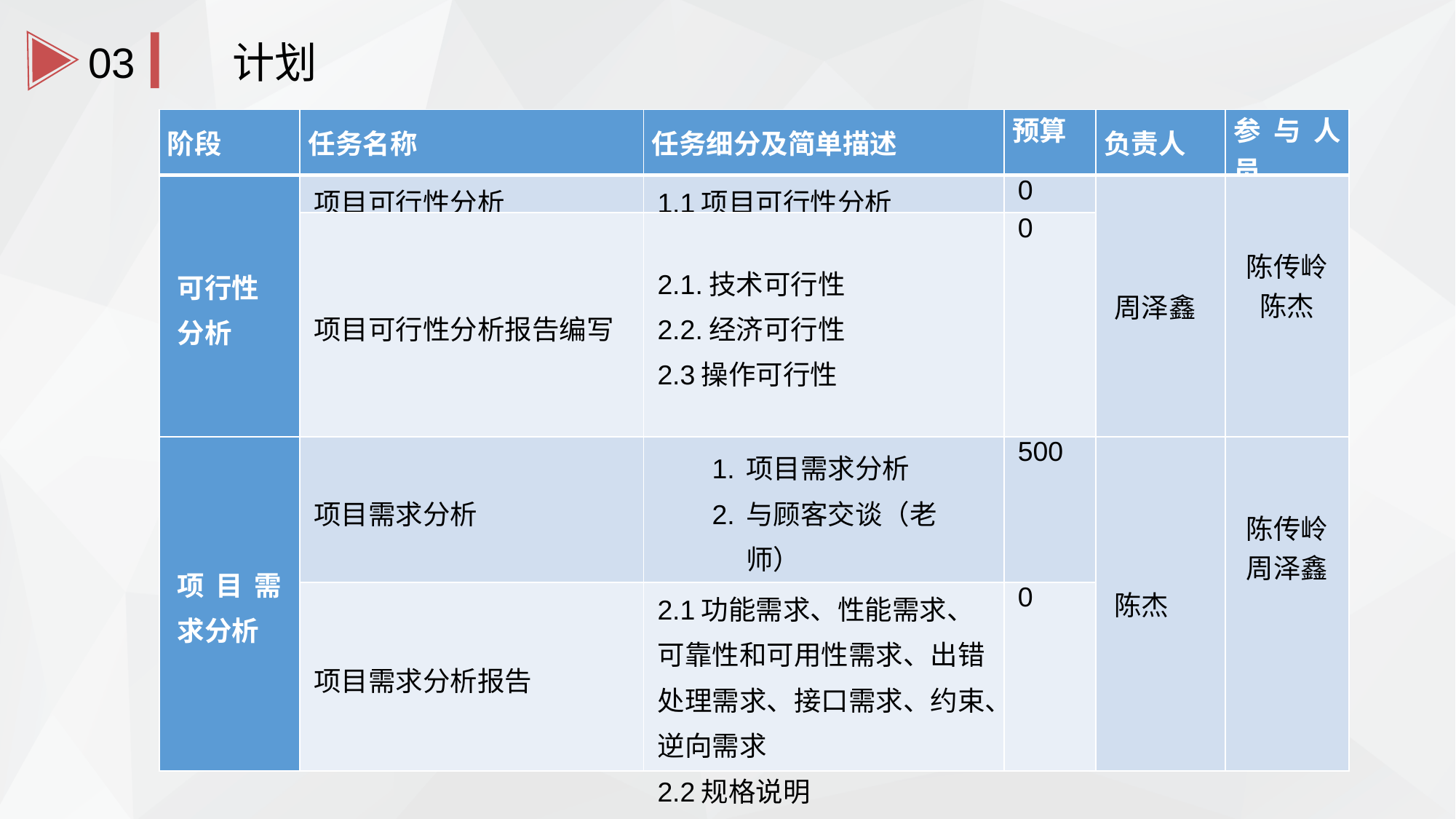

03
计划

| 阶段 | 任务名称 | 任务细分及简单描述 | 预算 | 负责人 | 参与人员 |
| --- | --- | --- | --- | --- | --- |
| 可行性分析 | 项目可行性分析 | 1.1项目可行性分析 | 0 | 周泽鑫 | 陈传岭 陈杰 |
|  | 项目可行性分析报告编写 | 2.1.技术可行性 2.2.经济可行性 2.3操作可行性 | 0 |  |  |
| 项目需求分析 | 项目需求分析 | 项目需求分析 与顾客交谈（老师） | 500 | 陈杰 | 陈传岭 周泽鑫 |
|  | 项目需求分析报告 | 2.1功能需求、性能需求、可靠性和可用性需求、出错处理需求、接口需求、约束、逆向需求 2.2规格说明 | 0 |  |  |